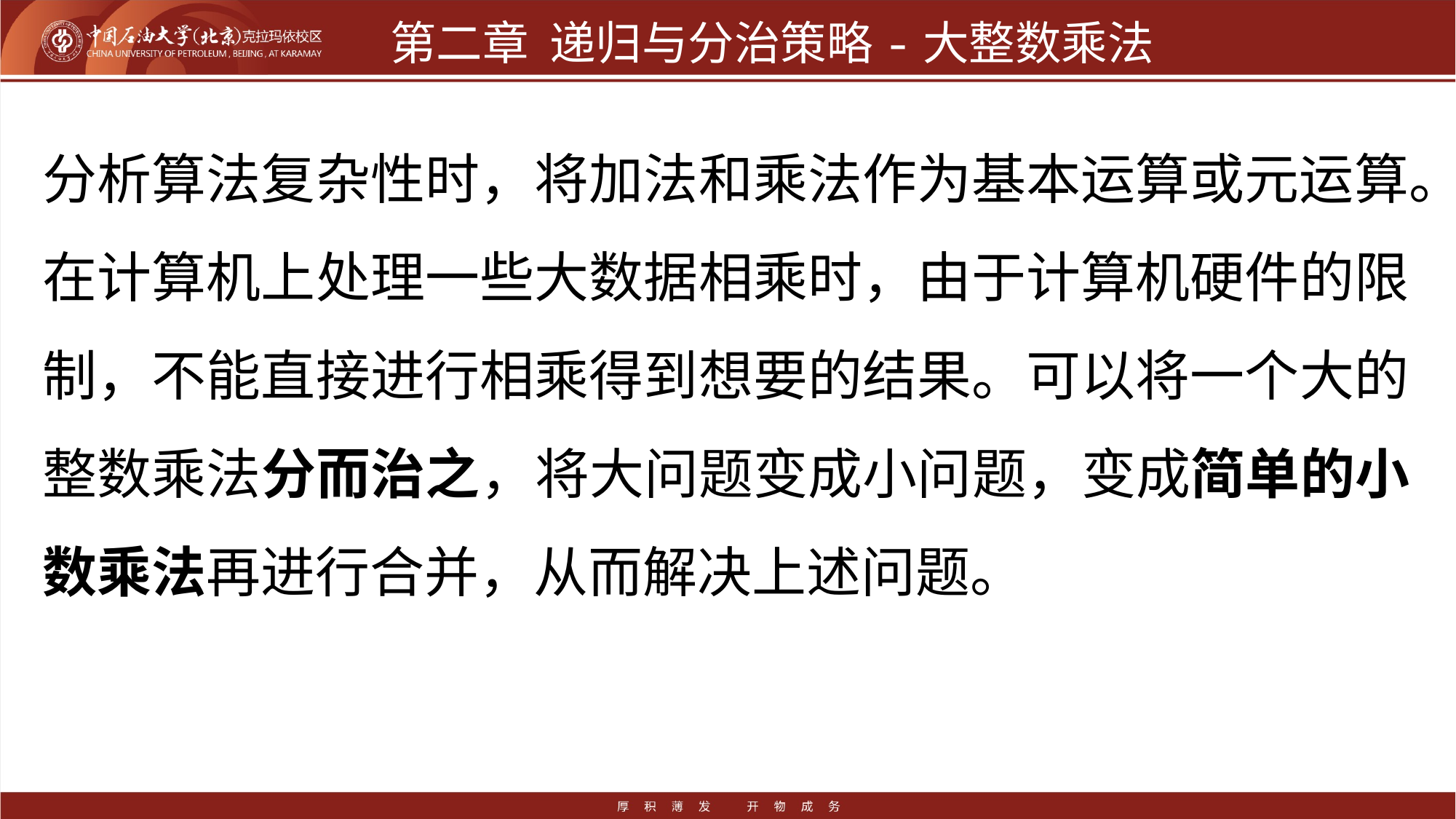

# 第二章  递归与分治策略-大整数乘法
分析算法复杂性时，将加法和乘法作为基本运算或元运算。
在计算机上处理一些大数据相乘时，由于计算机硬件的限制，不能直接进行相乘得到想要的结果。可以将一个大的整数乘法分而治之，将大问题变成小问题，变成简单的小数乘法再进行合并，从而解决上述问题。